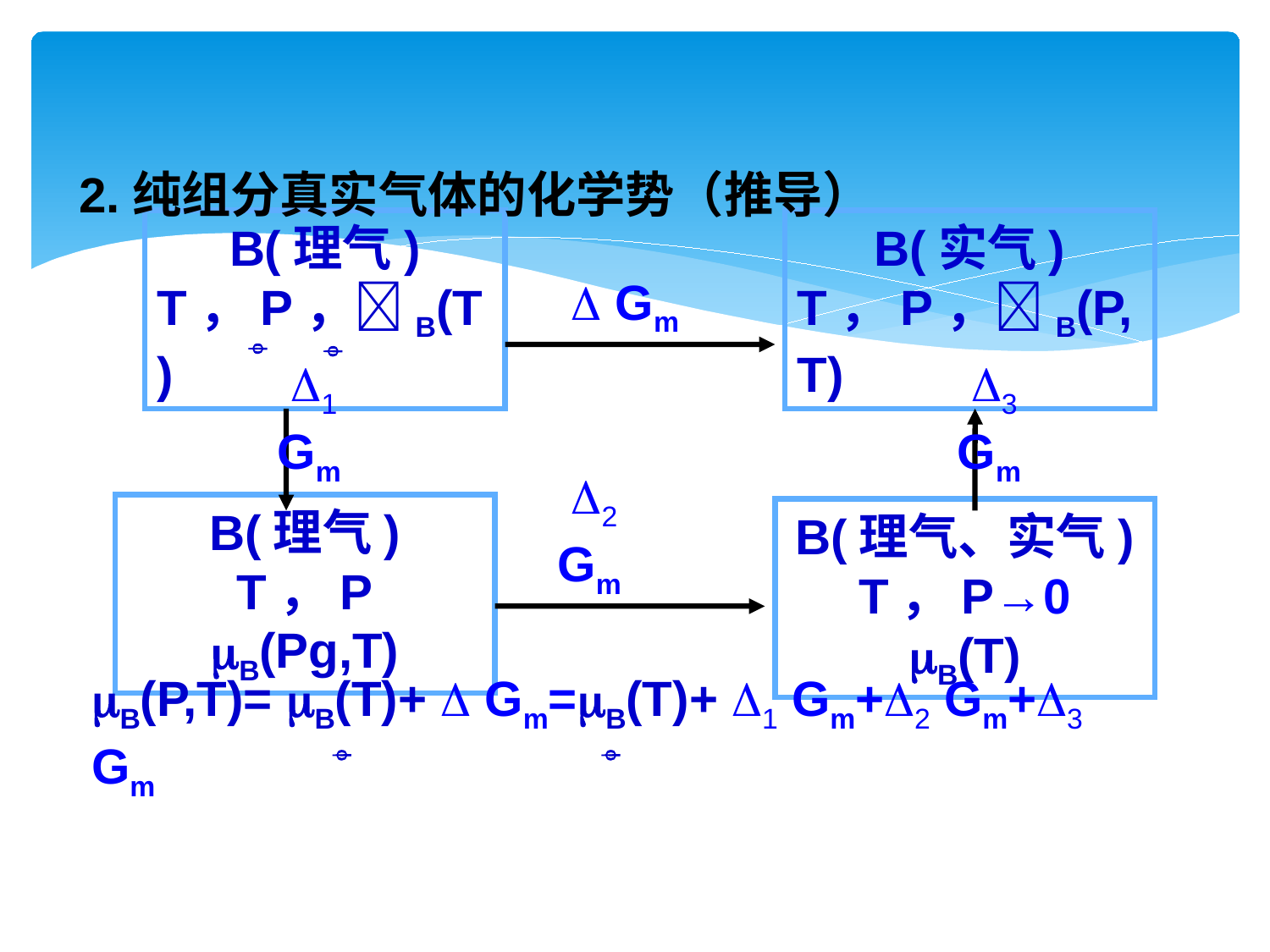

2.纯组分真实气体的化学势（推导）
B(理气)
T，P，μB(T)
B(实气)
T，P，μB(P,T)
 Δ Gm
φ
φ

 Δ1 Gm
 Δ3 Gm
B(理气)
T，P
μB(Pg,T)
B(理气、实气)
T，P→0
μB(T)
 Δ2 Gm

μB(P,T)= μB(T)+ Δ Gm=μB(T)+ Δ1 Gm+Δ2 Gm+Δ3 Gm
φ
φ